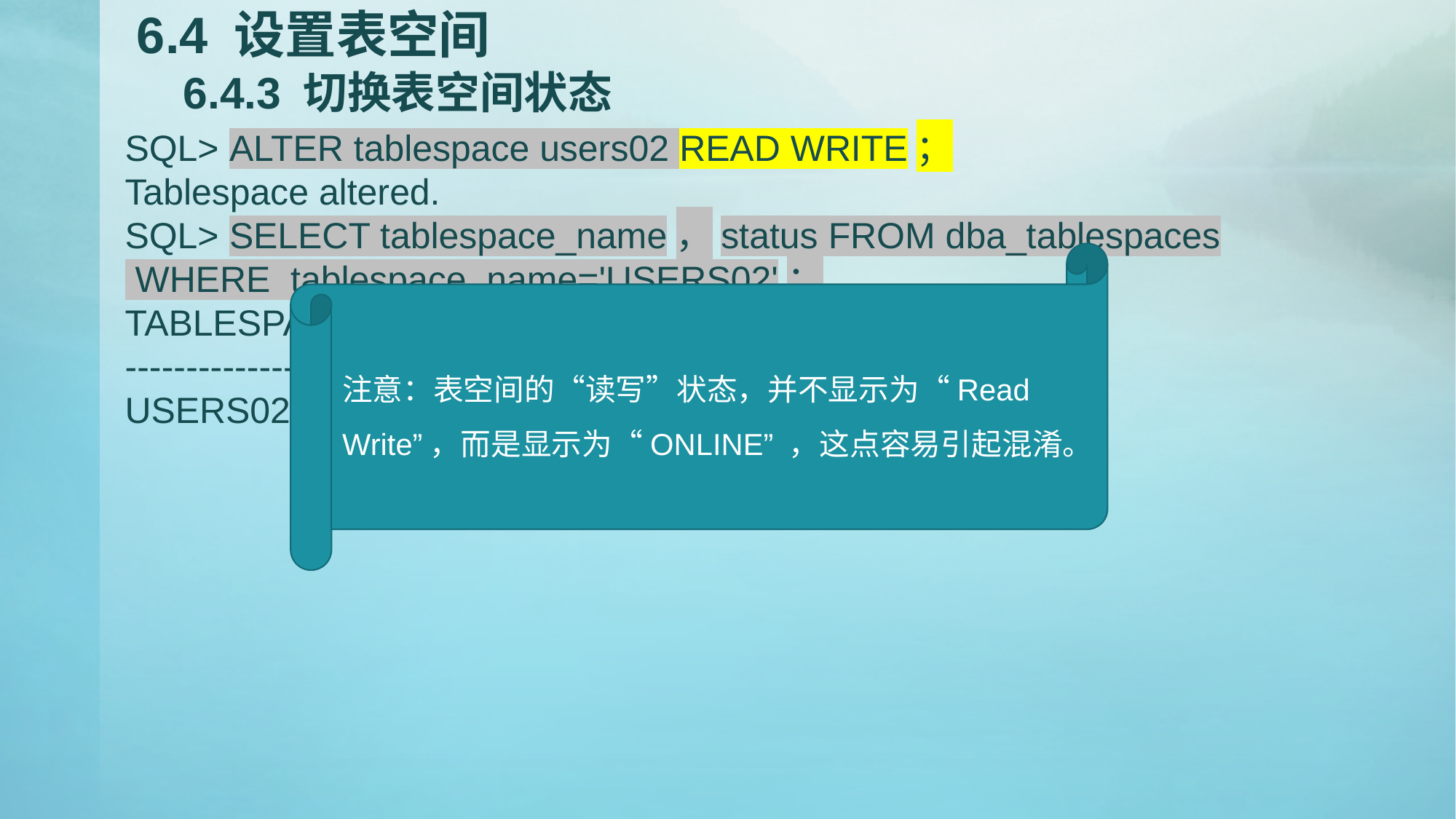

# 6.4 设置表空间 6.4.3 切换表空间状态
SQL> ALTER tablespace users02 READ WRITE；
Tablespace altered.
SQL> SELECT tablespace_name，status FROM dba_tablespaces
 WHERE  tablespace_name='USERS02'；
TABLESPACE_NAME		STATUS
----------------------------	---------
USERS02				ONLINE
注意：表空间的“读写”状态，并不显示为“Read Write”，而是显示为“ONLINE” ，这点容易引起混淆。